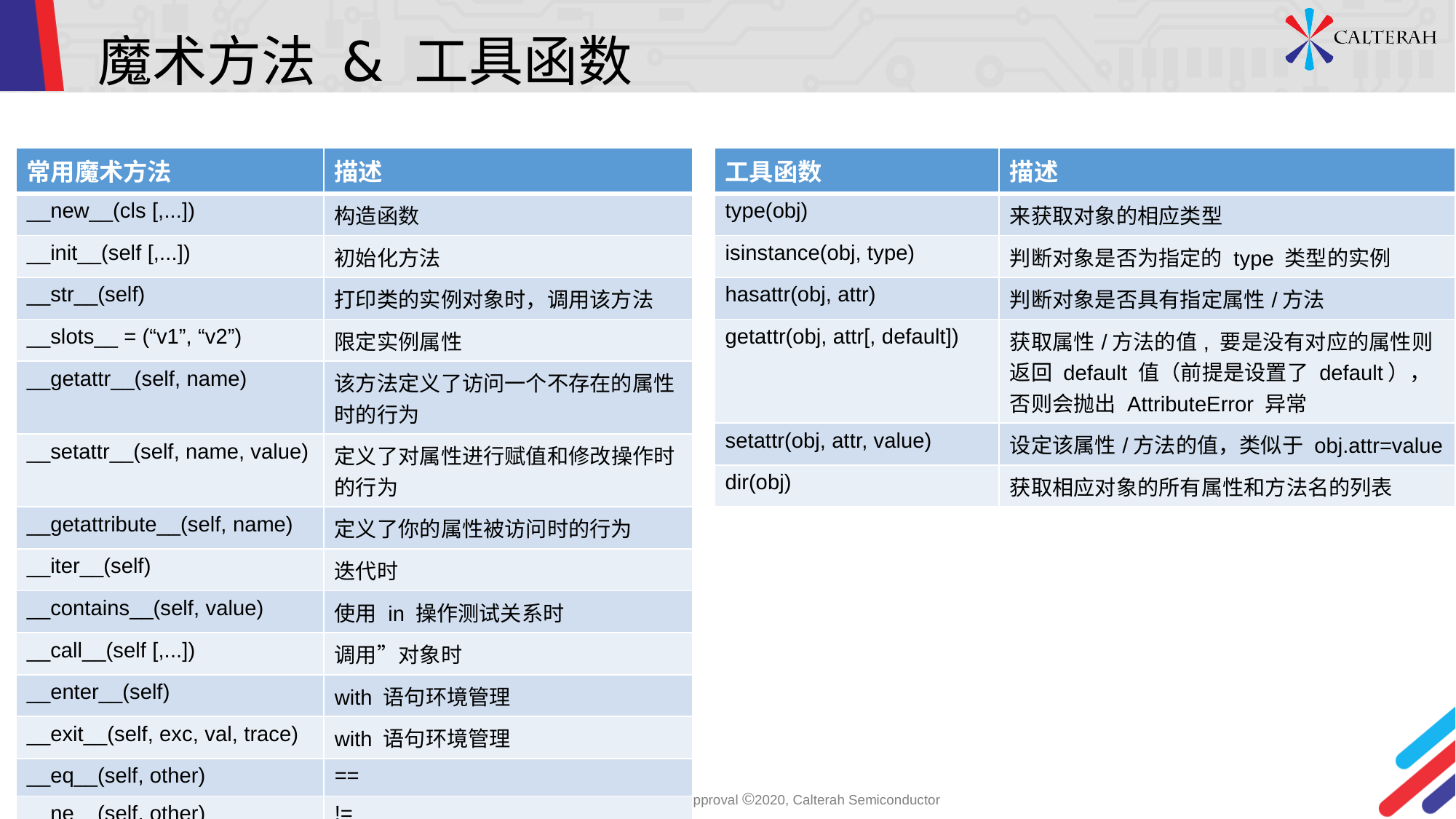

# 魔术方法 & 工具函数
| 常用魔术方法 | 描述 |
| --- | --- |
| \_\_new\_\_(cls [,...]) | 构造函数 |
| \_\_init\_\_(self [,...]) | 初始化方法 |
| \_\_str\_\_(self) | 打印类的实例对象时，调用该方法 |
| \_\_slots\_\_ = (“v1”, “v2”) | 限定实例属性 |
| \_\_getattr\_\_(self, name) | 该方法定义了访问一个不存在的属性时的行为 |
| \_\_setattr\_\_(self, name, value) | 定义了对属性进行赋值和修改操作时的行为 |
| \_\_getattribute\_\_(self, name) | 定义了你的属性被访问时的行为 |
| \_\_iter\_\_(self) | 迭代时 |
| \_\_contains\_\_(self, value) | 使用 in 操作测试关系时 |
| \_\_call\_\_(self [,...]) | 调用”对象时 |
| \_\_enter\_\_(self) | with 语句环境管理 |
| \_\_exit\_\_(self, exc, val, trace) | with 语句环境管理 |
| \_\_eq\_\_(self, other) | == |
| \_\_ne\_\_(self, other) | != |
| 工具函数 | 描述 |
| --- | --- |
| type(obj) | 来获取对象的相应类型 |
| isinstance(obj, type) | 判断对象是否为指定的 type 类型的实例 |
| hasattr(obj, attr) | 判断对象是否具有指定属性/方法 |
| getattr(obj, attr[, default]) | 获取属性/方法的值, 要是没有对应的属性则返回 default 值（前提是设置了 default），否则会抛出 AttributeError 异常 |
| setattr(obj, attr, value) | 设定该属性/方法的值，类似于 obj.attr=value |
| dir(obj) | 获取相应对象的所有属性和方法名的列表 |